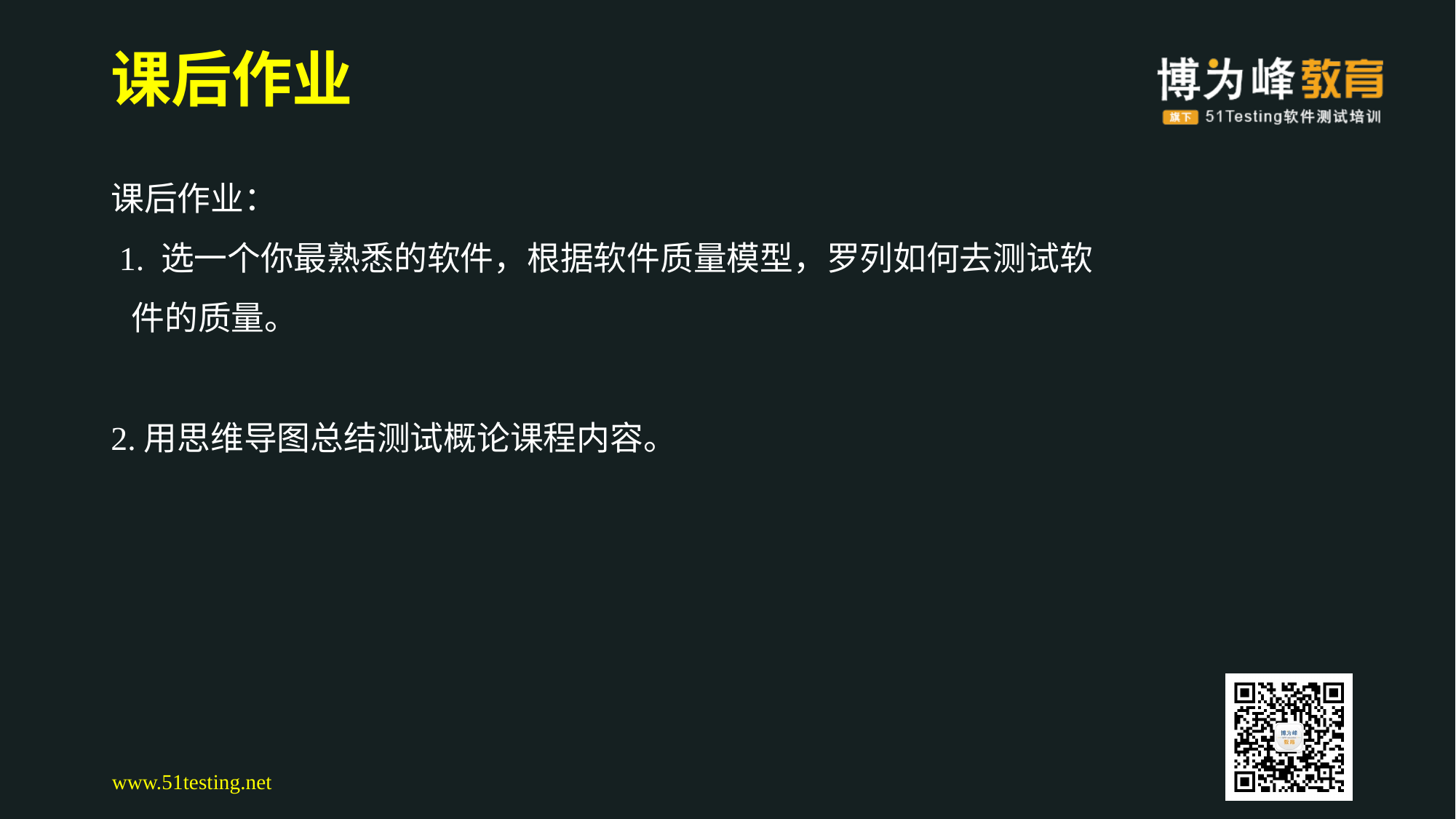

# 课后作业
课后作业：
 1. 选一个你最熟悉的软件，根据软件质量模型，罗列如何去测试软件的质量。

2.用思维导图总结测试概论课程内容。